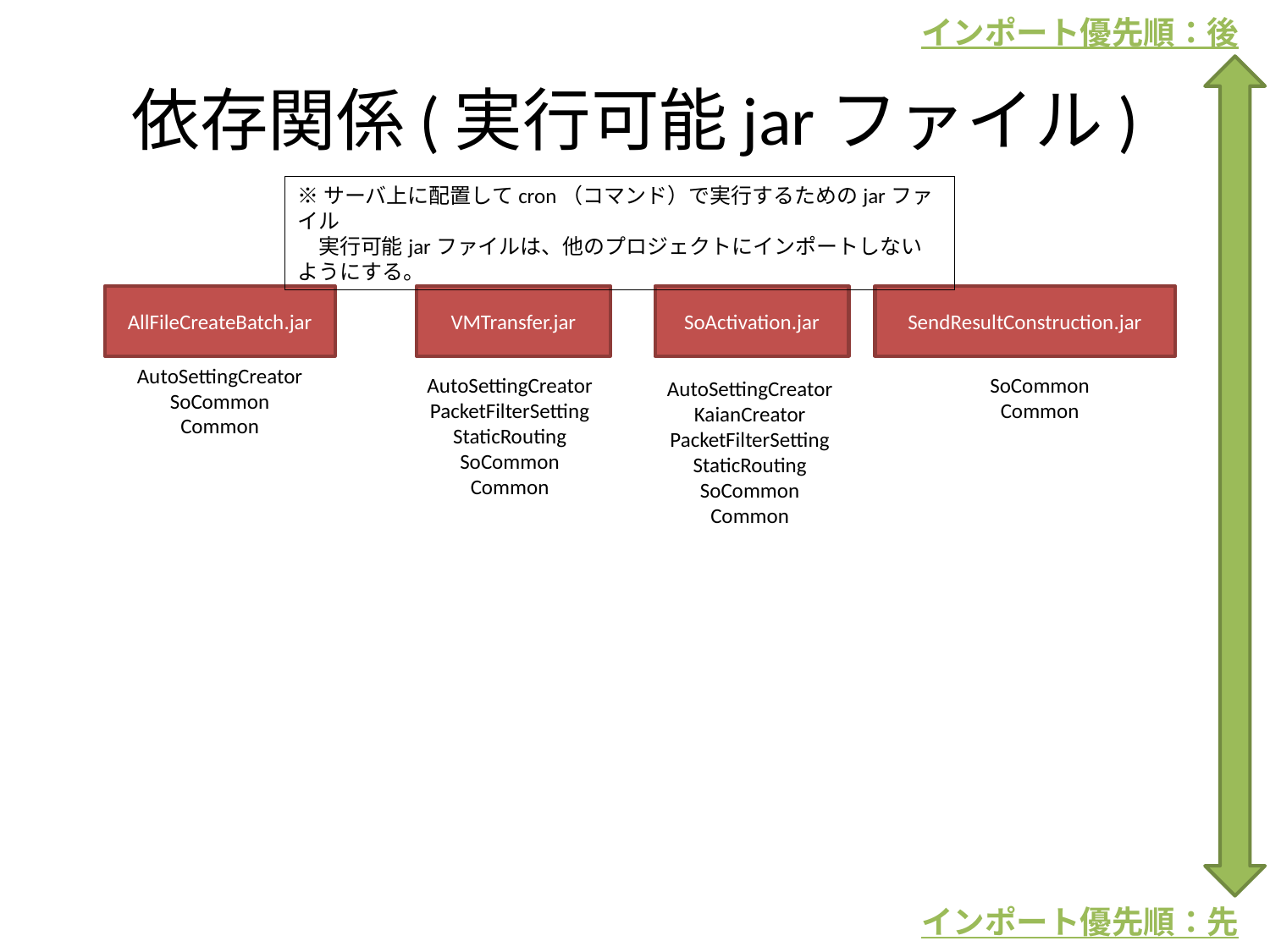

インポート優先順：後
# 依存関係(実行可能jarファイル)

※サーバ上に配置してcron（コマンド）で実行するためのjarファイル
　実行可能jarファイルは、他のプロジェクトにインポートしないようにする。
AllFileCreateBatch.jar
VMTransfer.jar
SoActivation.jar
SendResultConstruction.jar
AutoSettingCreator
SoCommon
Common
AutoSettingCreator
PacketFilterSetting
StaticRouting
SoCommon
Common
SoCommon
Common
AutoSettingCreator
KaianCreator
PacketFilterSetting
StaticRouting
SoCommon
Common
インポート優先順：先